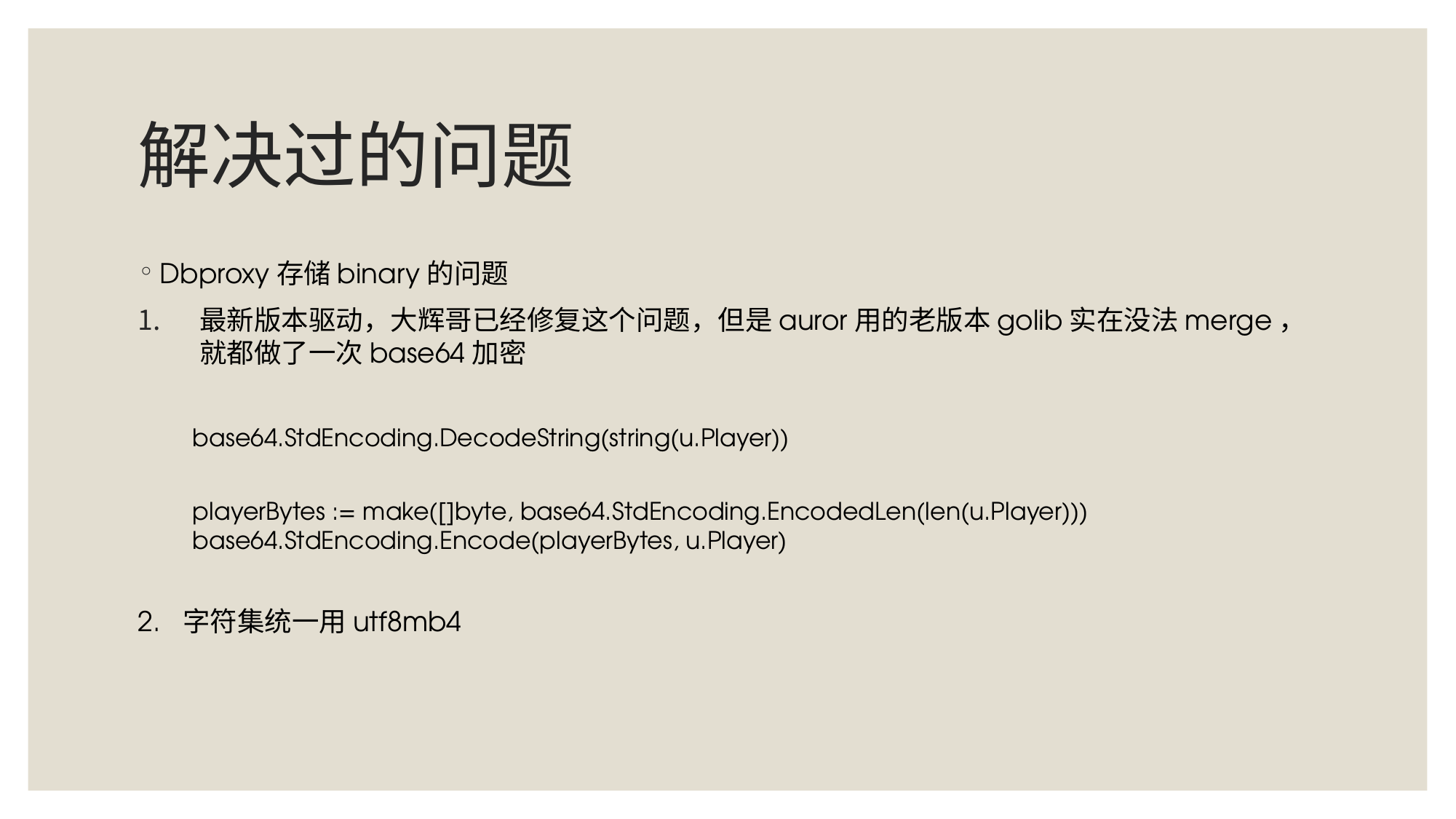

# 解决过的问题
Dbproxy存储binary的问题
最新版本驱动，大辉哥已经修复这个问题，但是auror用的老版本golib实在没法merge，就都做了一次base64加密

base64.StdEncoding.DecodeString(string(u.Player))

playerBytes := make([]byte, base64.StdEncoding.EncodedLen(len(u.Player)))
base64.StdEncoding.Encode(playerBytes, u.Player)

2.  字符集统一用utf8mb4